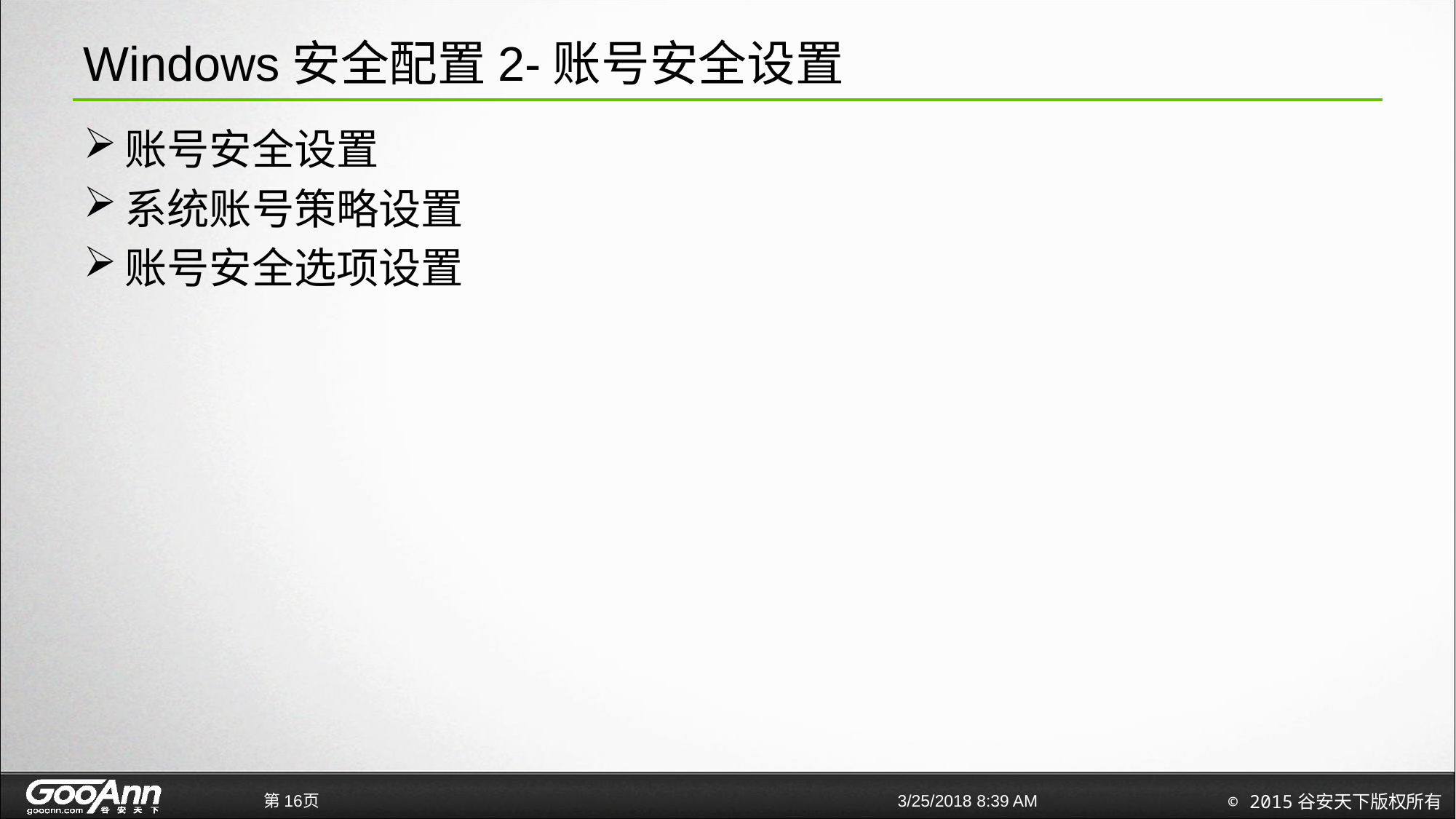

# Windows安全配置2-账号安全设置
账号安全设置
系统账号策略设置
账号安全选项设置